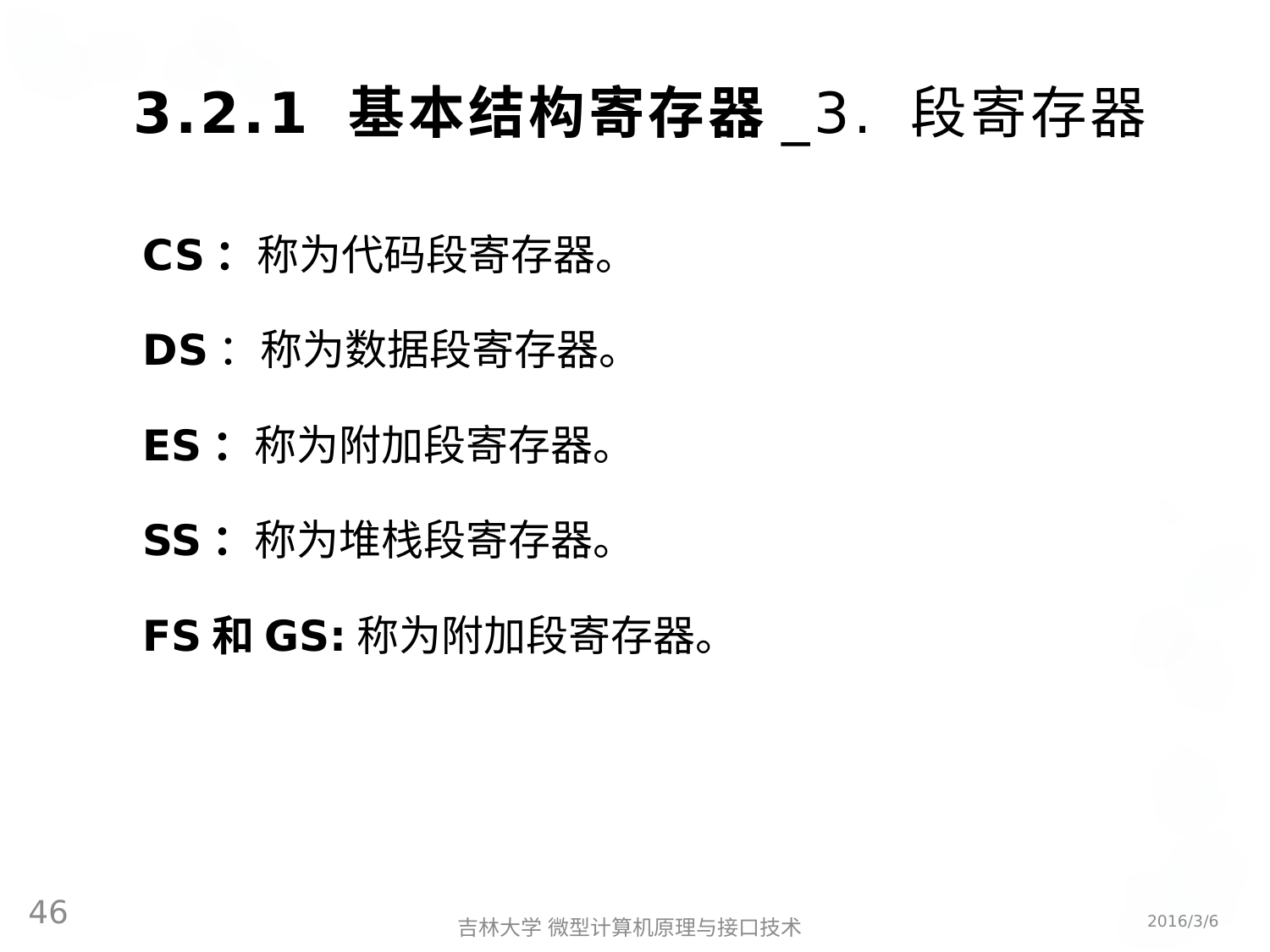

# 3.2.1 基本结构寄存器_3. 段寄存器
CS：称为代码段寄存器。
DS：称为数据段寄存器。
ES：称为附加段寄存器。
SS：称为堆栈段寄存器。
FS和GS:称为附加段寄存器。
46
2016/3/6
吉林大学 微型计算机原理与接口技术